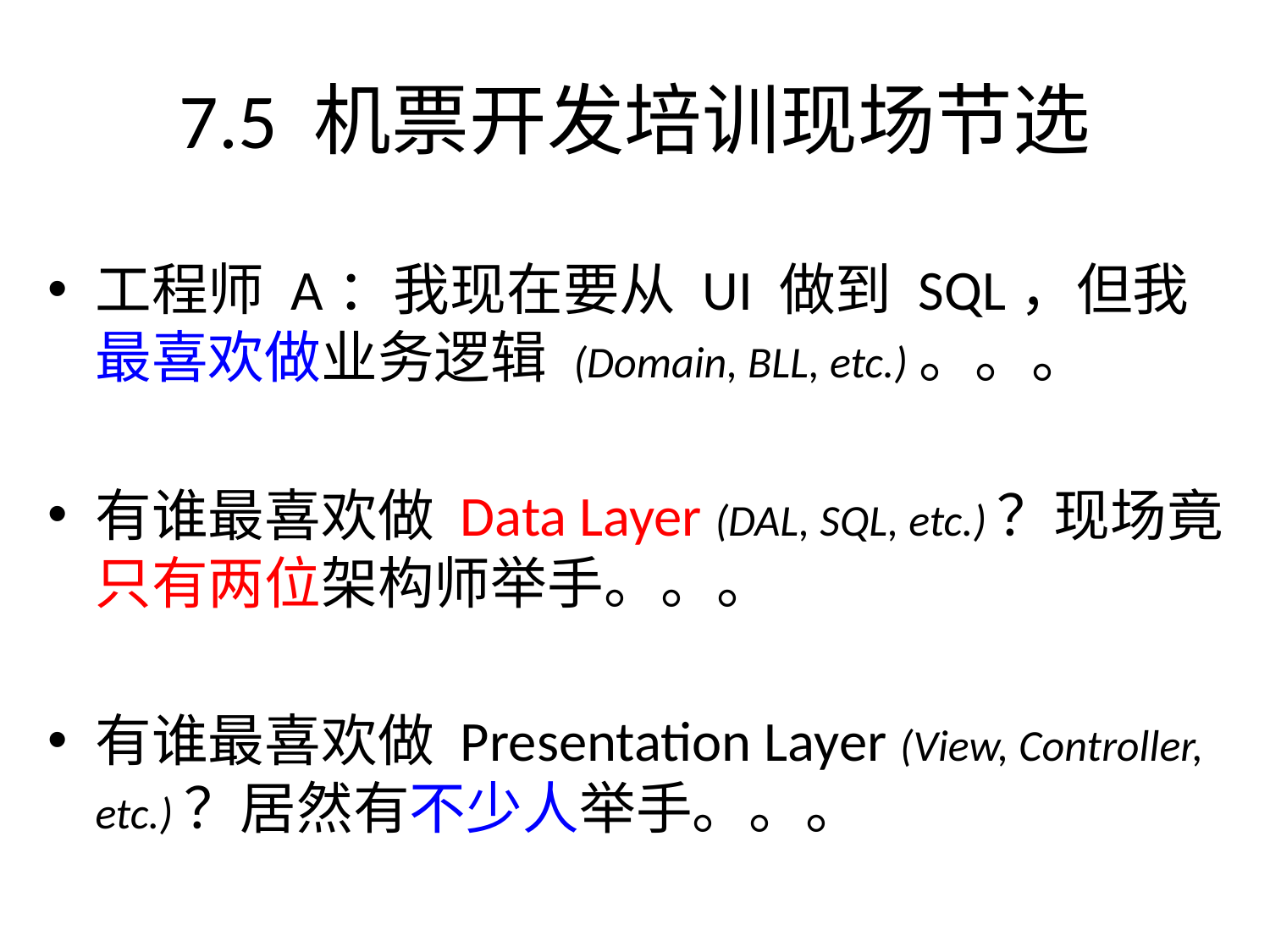

# 7.5 机票开发培训现场节选
工程师 A：我现在要从 UI 做到 SQL，但我最喜欢做业务逻辑 (Domain, BLL, etc.)。。。

有谁最喜欢做 Data Layer (DAL, SQL, etc.)？现场竟只有两位架构师举手。。。

有谁最喜欢做 Presentation Layer (View, Controller, etc.)？居然有不少人举手。。。